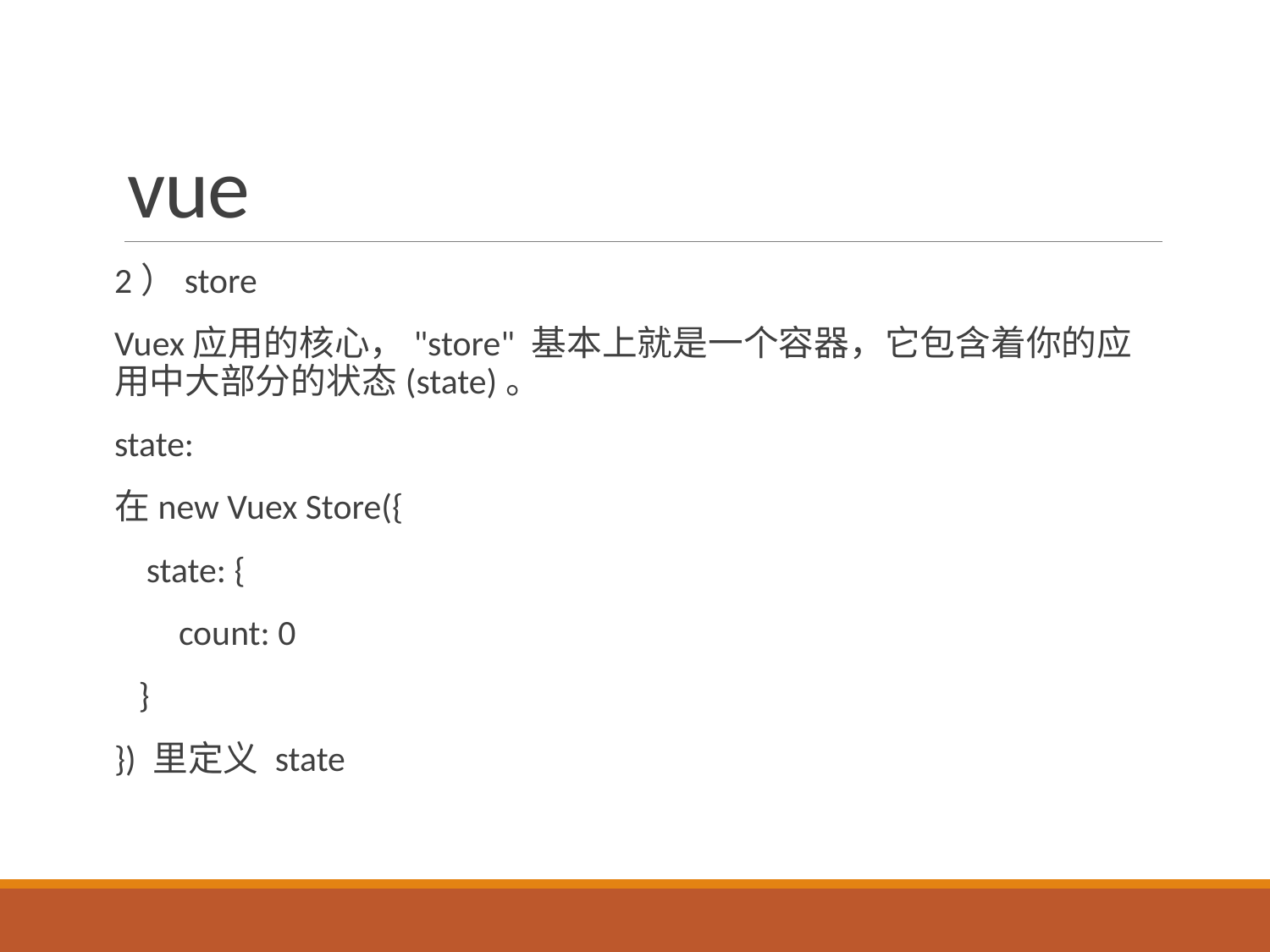

# vue
2）store
Vuex应用的核心，"store" 基本上就是一个容器，它包含着你的应用中大部分的状态(state)。
state:
在new Vuex Store({
    state: {
        count: 0
   }
}) 里定义 state